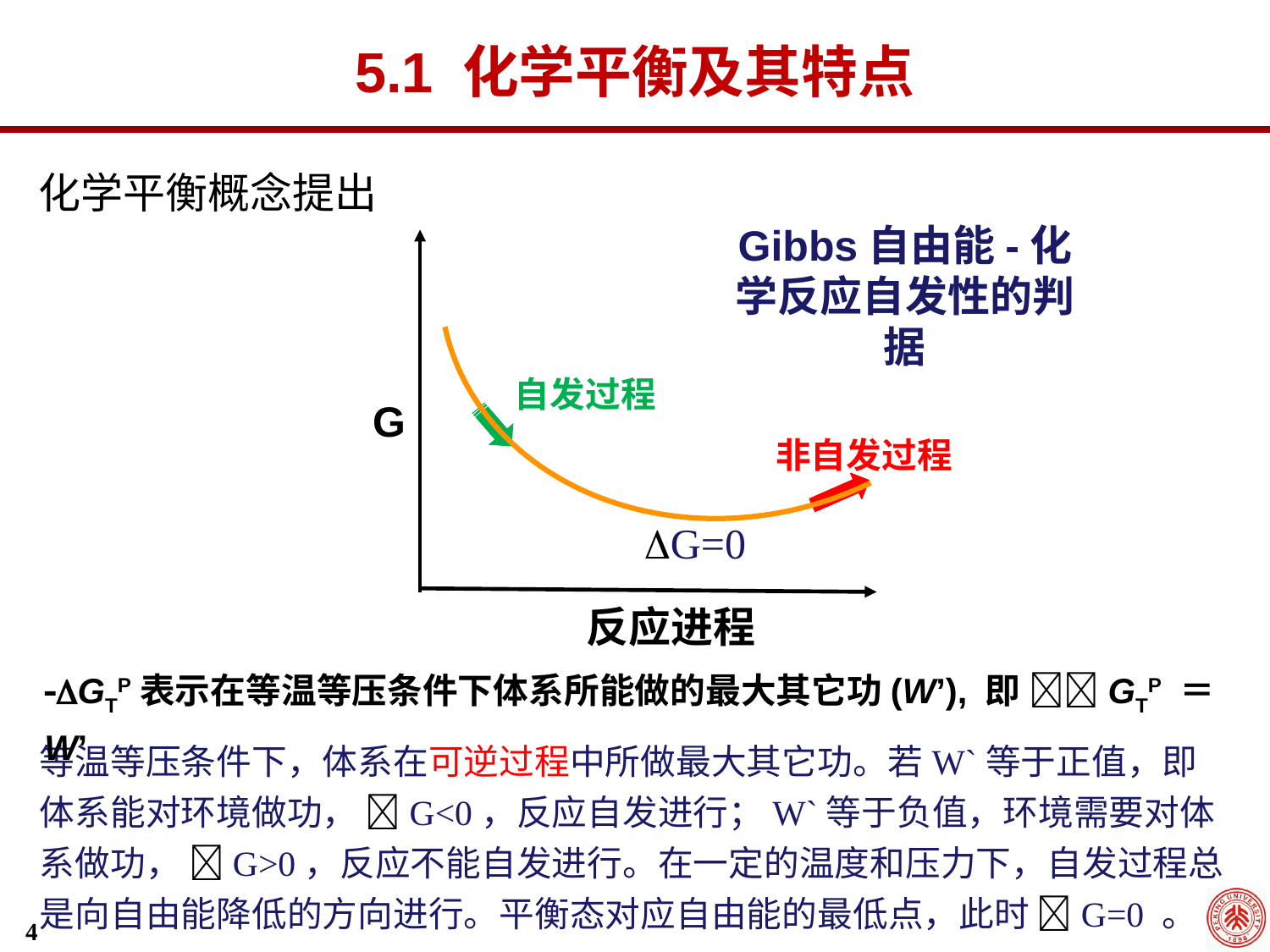

自发过程
G

非自发过程

反应进程
5.1 化学平衡及其特点

化学平衡概念提出
Gibbs自由能-化学反应自发性的判据
ΔG=0
−ΔGTP表示在等温等压条件下体系所能做的最大其它功(W’), 即 −ΔGTP ＝ W’
等温等压条件下，体系在可逆过程中所做最大其它功。若W`等于正值，即体系能对环境做功， ΔG<0，反应自发进行；W`等于负值，环境需要对体系做功， ΔG>0，反应不能自发进行。在一定的温度和压力下，自发过程总是向自由能降低的方向进行。平衡态对应自由能的最低点，此时 ΔG=0 。
4